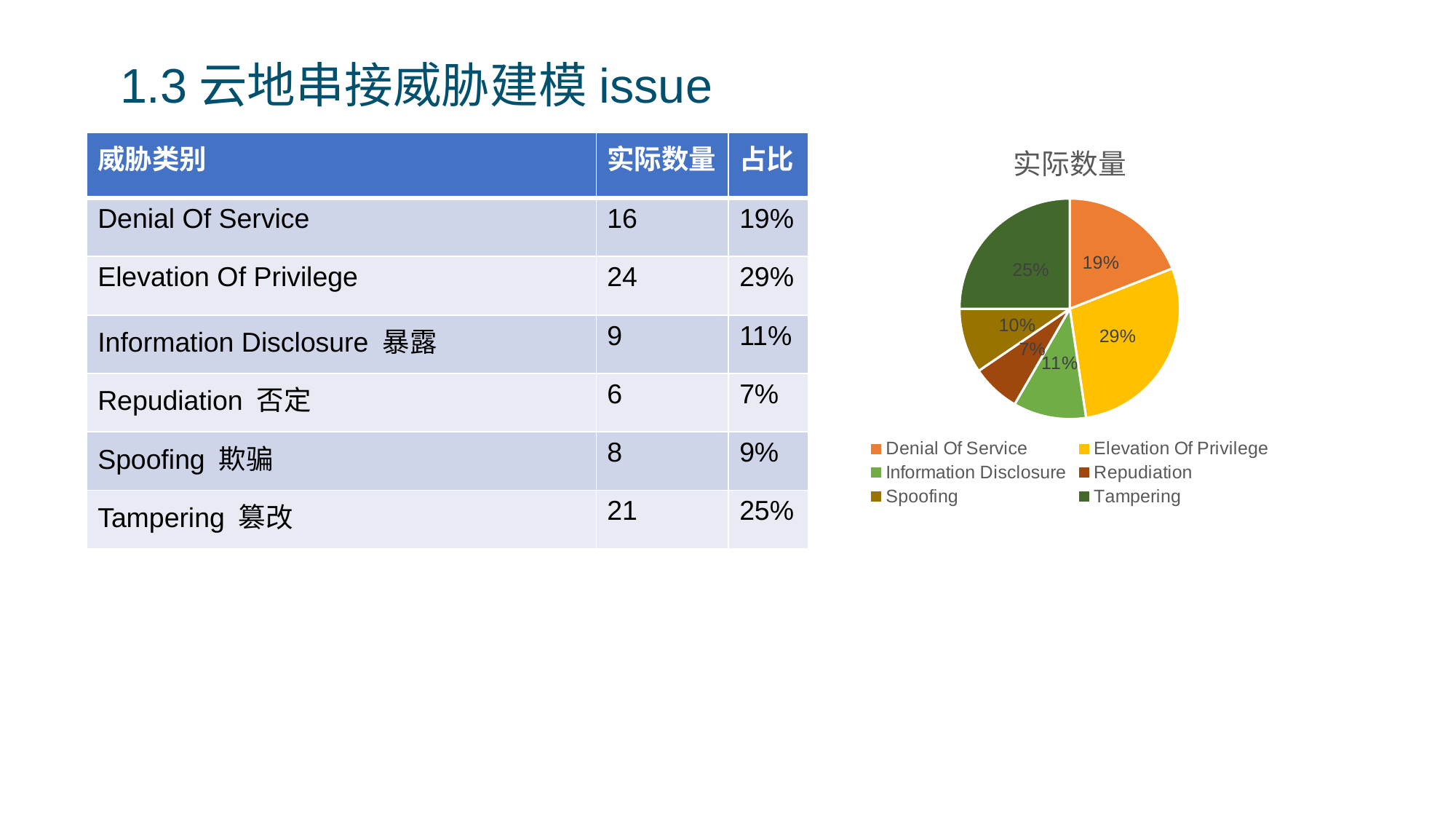

# 1.3云地串接威胁建模issue

### Chart:

| Category | 实际数量 |
|---|---|
| Denial Of Service | 16.0 |
| Elevation Of Privilege | 24.0 |
| Information Disclosure | 9.0 |
| Repudiation | 6.0 |
| Spoofing | 8.0 |
| Tampering | 21.0 |
| 威胁类别 | 实际数量 | 占比 |
| --- | --- | --- |
| Denial Of Service | 16 | 19% |
| Elevation Of Privilege | 24 | 29% |
| Information Disclosure 暴露 | 9 | 11% |
| Repudiation 否定 | 6 | 7% |
| Spoofing 欺骗 | 8 | 9% |
| Tampering 篡改 | 21 | 25% |

8